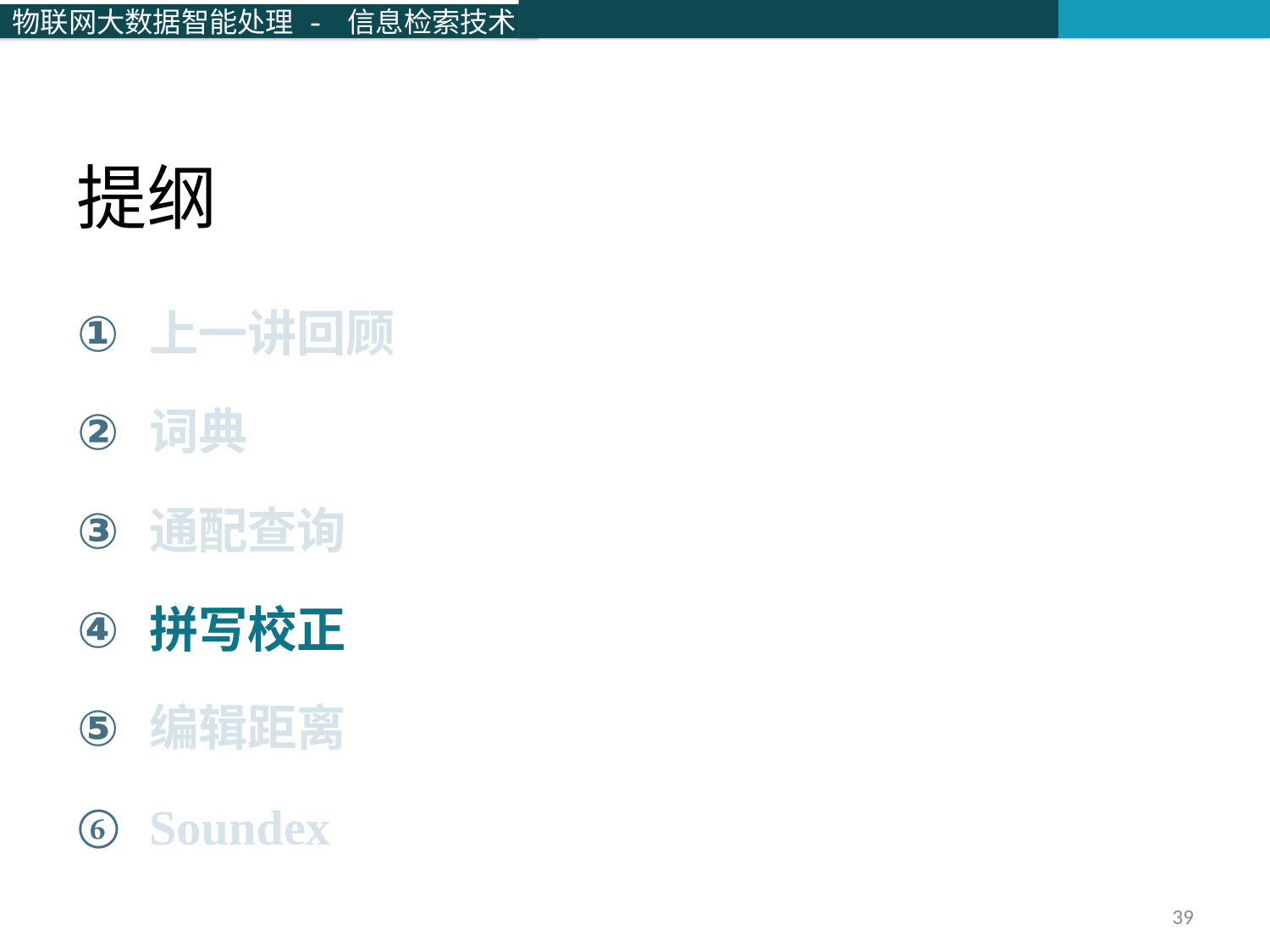

# 提纲
上一讲回顾
词典
通配查询
拼写校正
编辑距离
Soundex
39